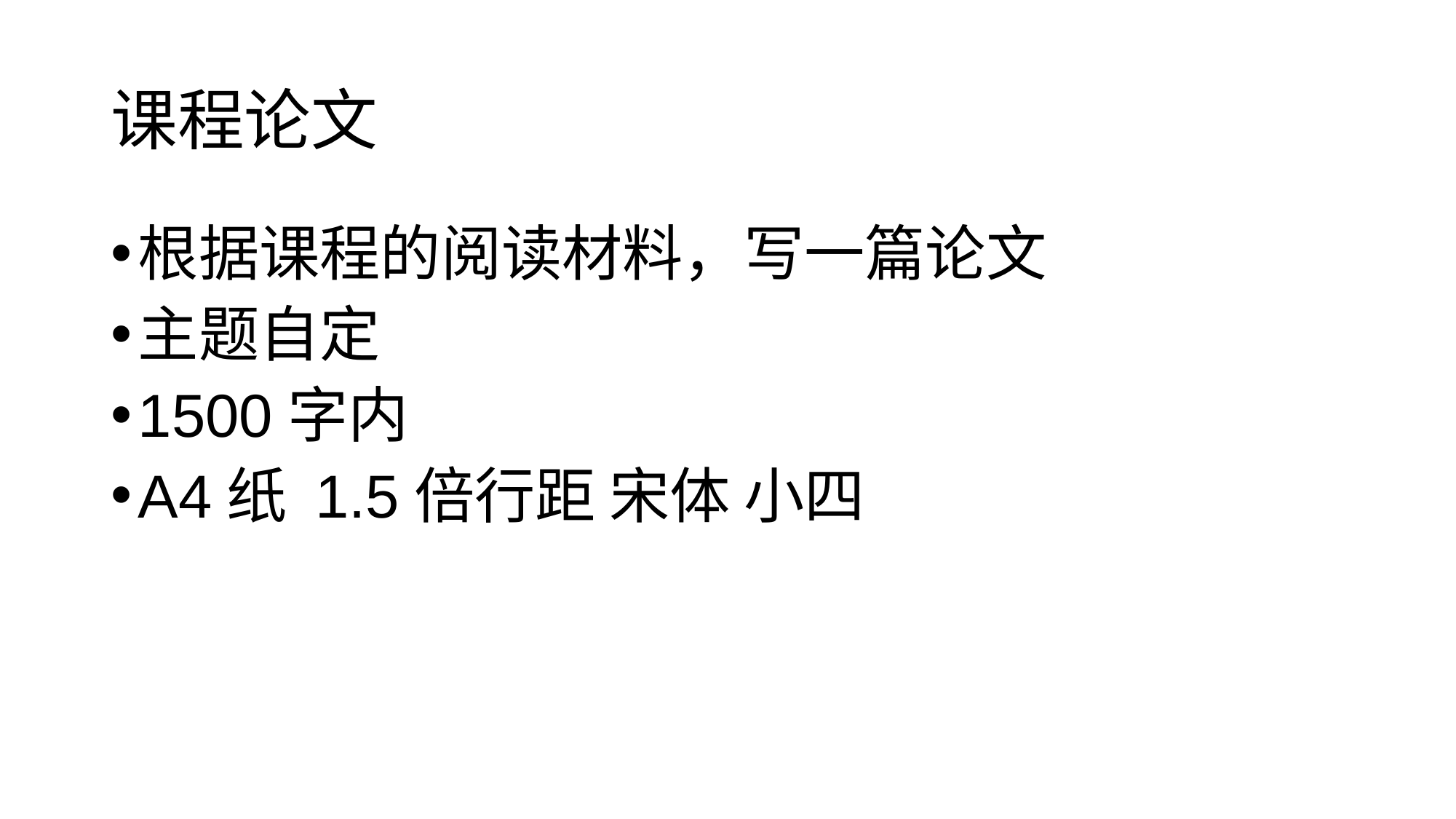

# 课程论文
根据课程的阅读材料，写一篇论文
主题自定
1500字内
A4纸 1.5倍行距 宋体 小四